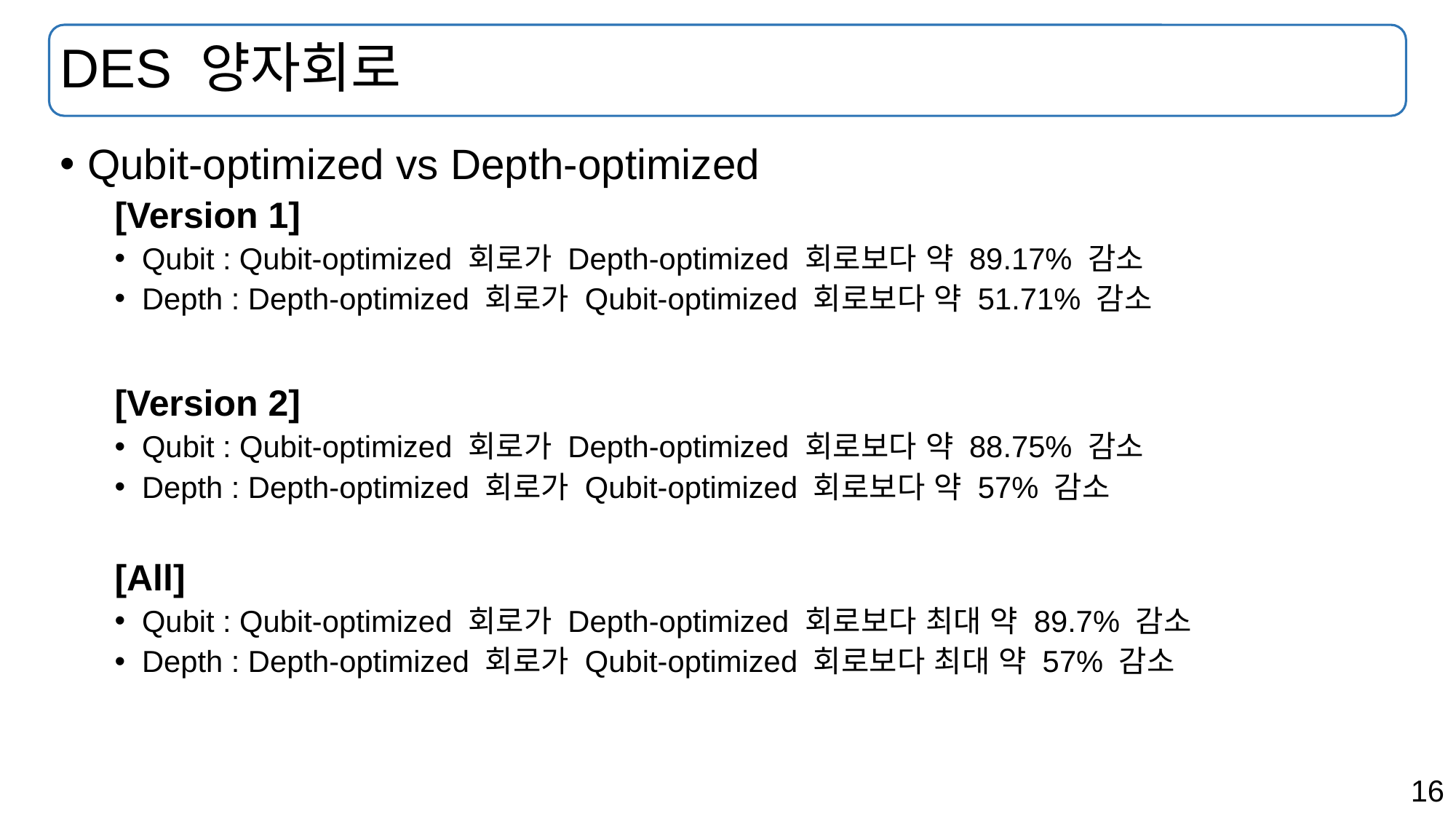

# DES 양자회로
Qubit-optimized vs Depth-optimized
[Version 1]
Qubit : Qubit-optimized 회로가 Depth-optimized 회로보다 약 89.17% 감소
Depth : Depth-optimized 회로가 Qubit-optimized 회로보다 약 51.71% 감소

[Version 2]
Qubit : Qubit-optimized 회로가 Depth-optimized 회로보다 약 88.75% 감소
Depth : Depth-optimized 회로가 Qubit-optimized 회로보다 약 57% 감소

[All]
Qubit : Qubit-optimized 회로가 Depth-optimized 회로보다 최대 약 89.7% 감소
Depth : Depth-optimized 회로가 Qubit-optimized 회로보다 최대 약 57% 감소